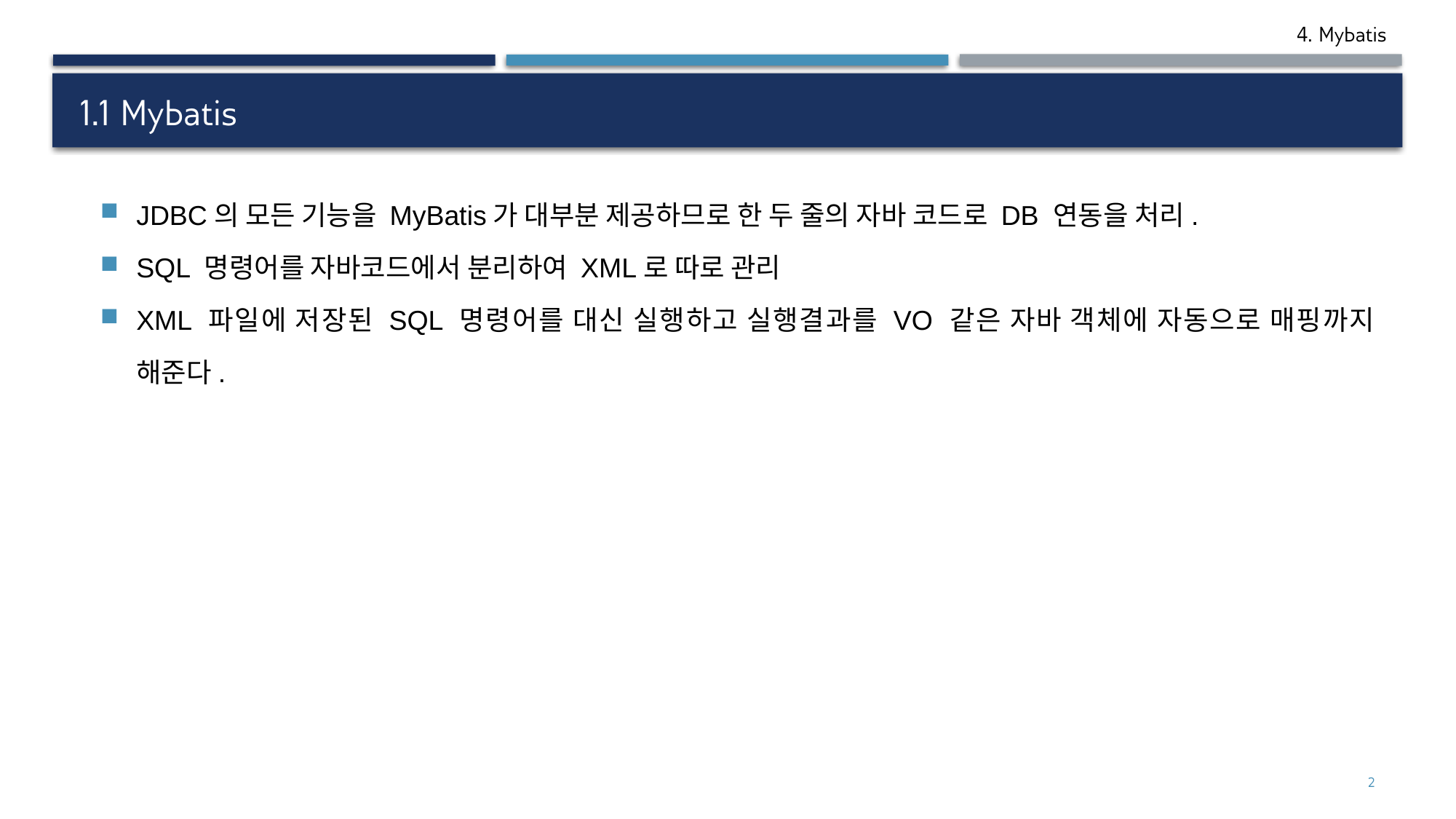

# 1.1 Mybatis
JDBC의 모든 기능을 MyBatis가 대부분 제공하므로 한 두 줄의 자바 코드로 DB 연동을 처리.
SQL 명령어를 자바코드에서 분리하여 XML로 따로 관리
XML 파일에 저장된 SQL 명령어를 대신 실행하고 실행결과를 VO 같은 자바 객체에 자동으로 매핑까지 해준다.
2